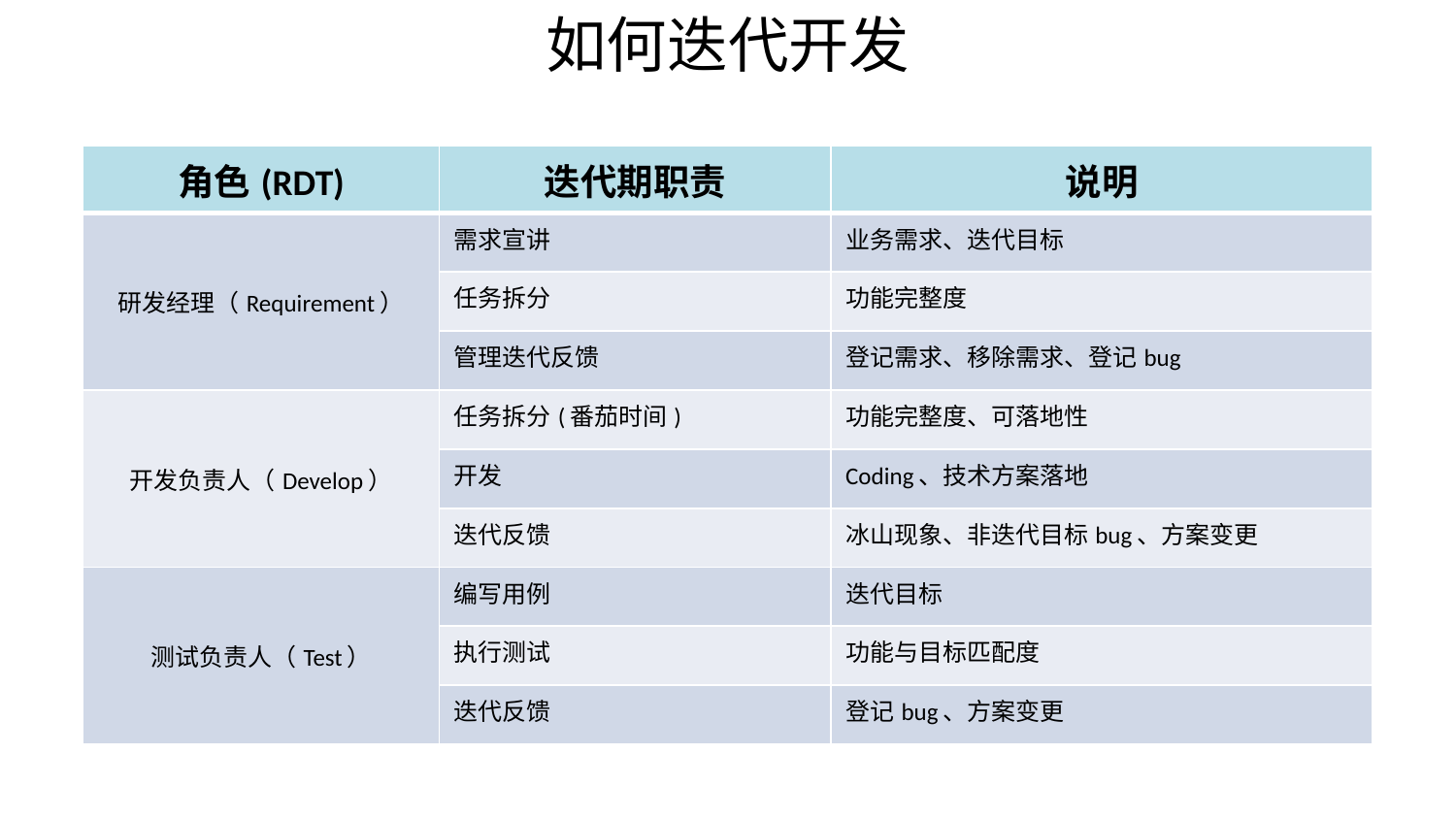

如何迭代开发
| 角色(RDT) | 迭代期职责 | 说明 |
| --- | --- | --- |
| 研发经理（Requirement） | 需求宣讲 | 业务需求、迭代目标 |
|  | 任务拆分 | 功能完整度 |
|  | 管理迭代反馈 | 登记需求、移除需求、登记bug |
| 开发负责人（Develop） | 任务拆分(番茄时间) | 功能完整度、可落地性 |
|  | 开发 | Coding、技术方案落地 |
|  | 迭代反馈 | 冰山现象、非迭代目标bug、方案变更 |
| 测试负责人（Test） | 编写用例 | 迭代目标 |
|  | 执行测试 | 功能与目标匹配度 |
|  | 迭代反馈 | 登记bug、方案变更 |